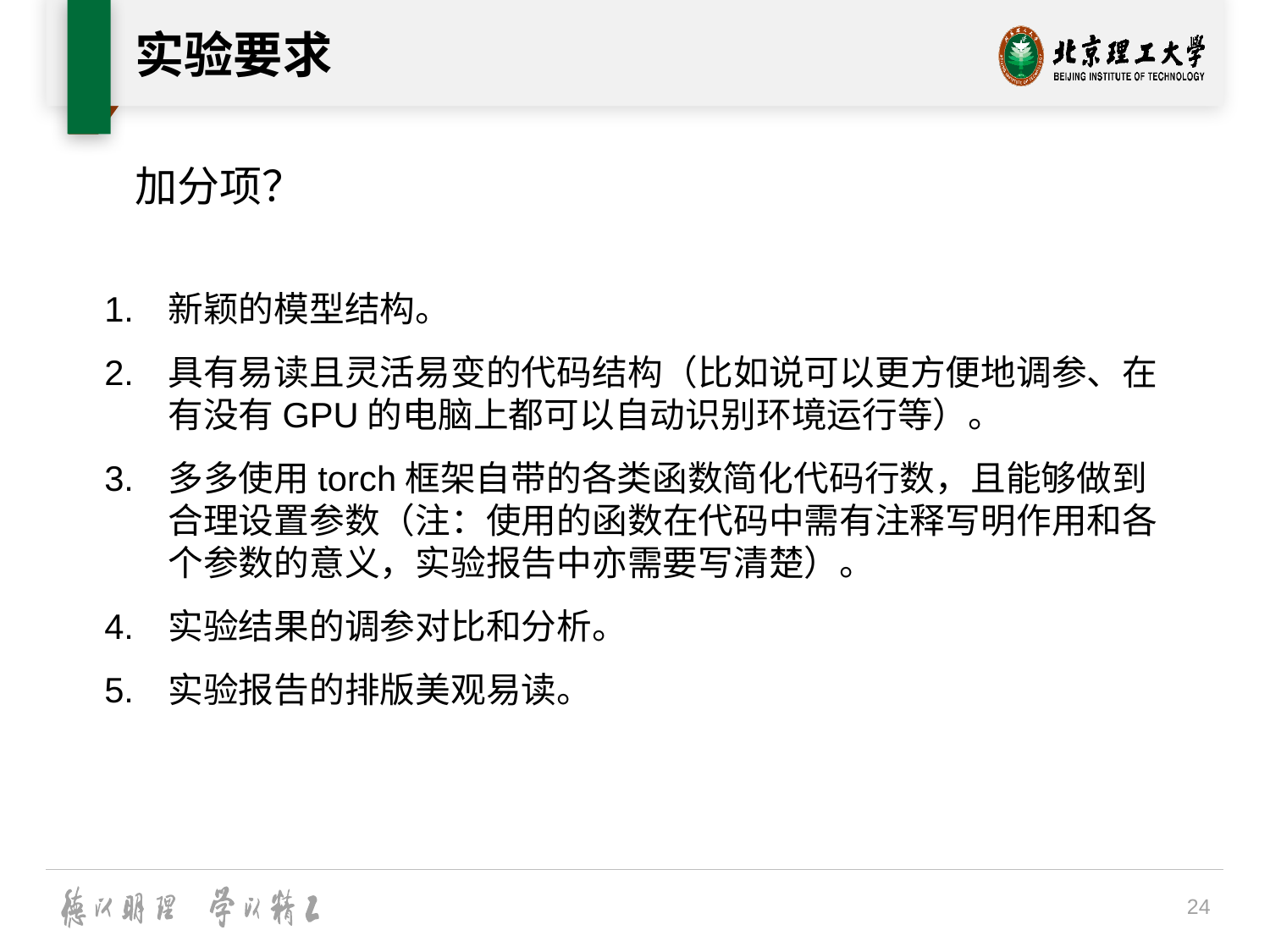

# 实验要求
加分项？
新颖的模型结构。
具有易读且灵活易变的代码结构（比如说可以更方便地调参、在有没有GPU的电脑上都可以自动识别环境运行等）。
多多使用torch框架自带的各类函数简化代码行数，且能够做到合理设置参数（注：使用的函数在代码中需有注释写明作用和各个参数的意义，实验报告中亦需要写清楚）。
实验结果的调参对比和分析。
实验报告的排版美观易读。